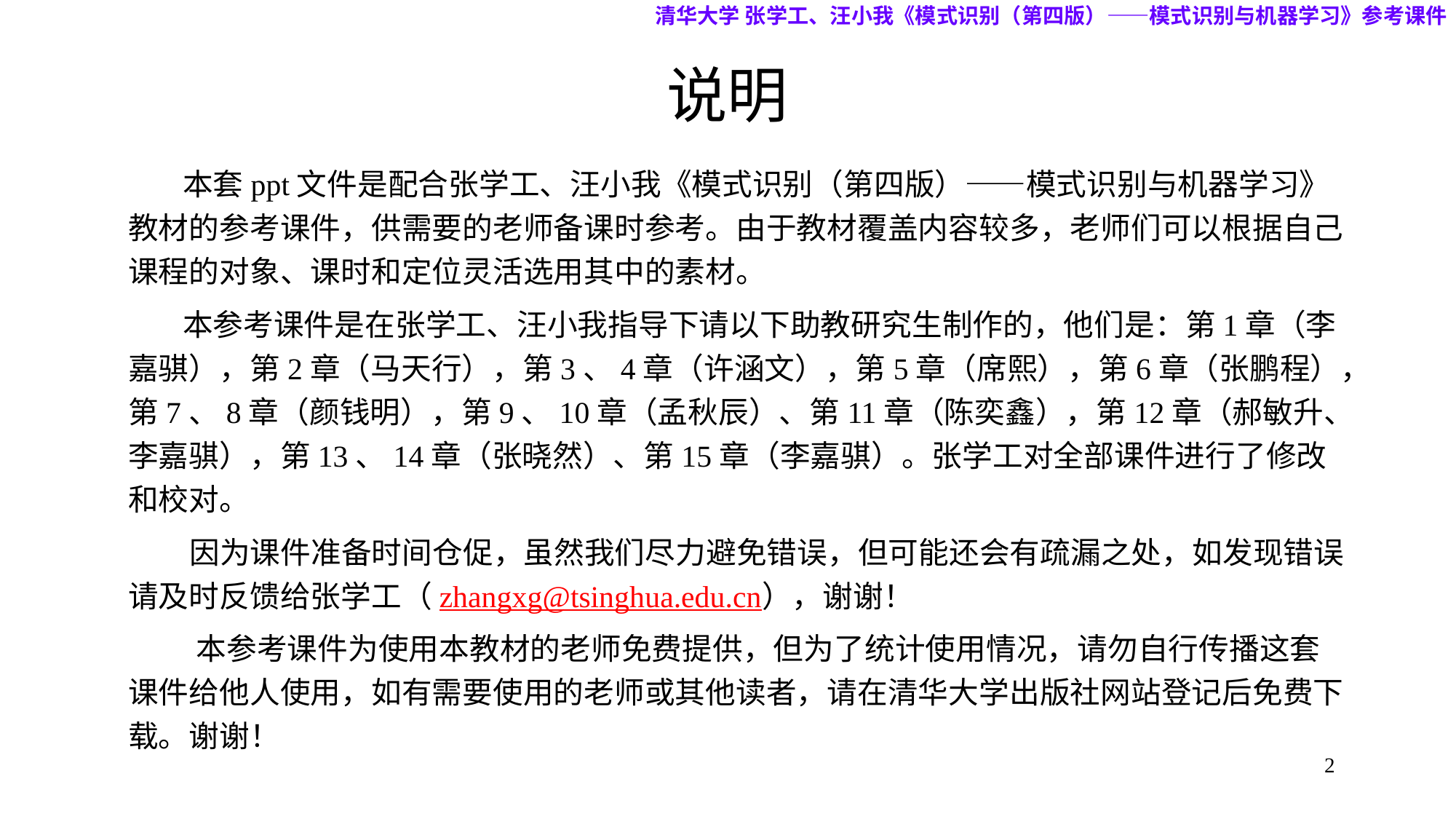

清华大学 张学工、汪小我《模式识别（第四版）——模式识别与机器学习》参考课件
# 说明
       本套ppt文件是配合张学工、汪小我《模式识别（第四版）——模式识别与机器学习》教材的参考课件，供需要的老师备课时参考。由于教材覆盖内容较多，老师们可以根据自己课程的对象、课时和定位灵活选用其中的素材。
       本参考课件是在张学工、汪小我指导下请以下助教研究生制作的，他们是：第1章（李嘉骐），第2章（马天行），第3、4章（许涵文），第5章（席熙），第6章（张鹏程），第7、8章（颜钱明），第9、10章（孟秋辰）、第11章（陈奕鑫），第12章（郝敏升、李嘉骐），第13、14章（张晓然）、第15章（李嘉骐）。张学工对全部课件进行了修改和校对。
        因为课件准备时间仓促，虽然我们尽力避免错误，但可能还会有疏漏之处，如发现错误请及时反馈给张学工（zhangxg@tsinghua.edu.cn），谢谢！
         本参考课件为使用本教材的老师免费提供，但为了统计使用情况，请勿自行传播这套课件给他人使用，如有需要使用的老师或其他读者，请在清华大学出版社网站登记后免费下载。谢谢！
2